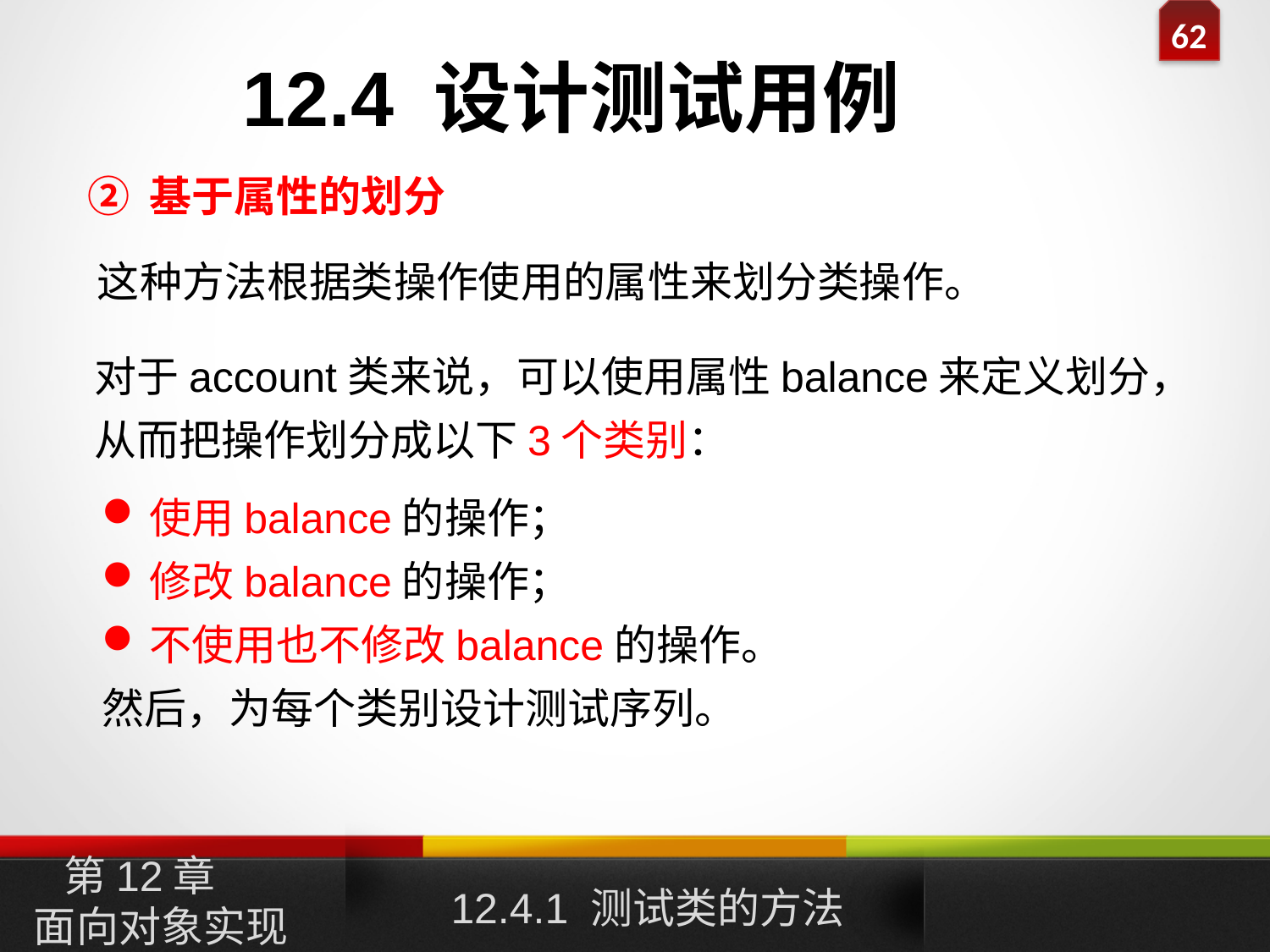

12.4 设计测试用例
② 基于属性的划分
这种方法根据类操作使用的属性来划分类操作。
对于account类来说，可以使用属性balance来定义划分，从而把操作划分成以下3个类别：
使用balance的操作；
修改balance的操作；
不使用也不修改balance的操作。
然后，为每个类别设计测试序列。
12.4.1 测试类的方法